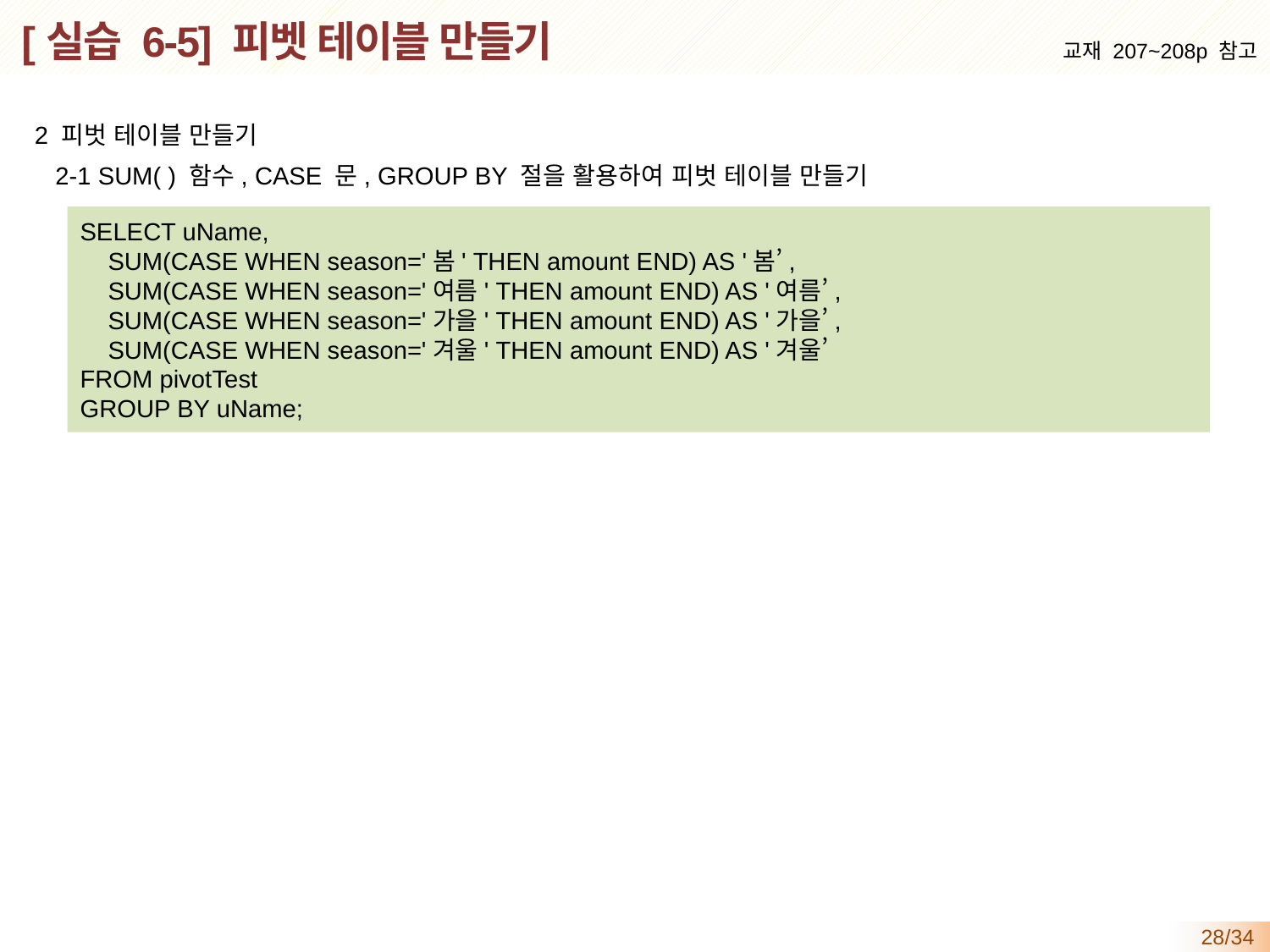

# [실습 6-5] 피벳 테이블 만들기
교재 207~208p 참고
2 피벗 테이블 만들기
   2-1 SUM( ) 함수, CASE 문, GROUP BY 절을 활용하여 피벗 테이블 만들기

SELECT uName,
    SUM(CASE WHEN season='봄' THEN amount END) AS '봄’,
    SUM(CASE WHEN season='여름' THEN amount END) AS '여름’,
    SUM(CASE WHEN season='가을' THEN amount END) AS '가을’,
    SUM(CASE WHEN season='겨울' THEN amount END) AS '겨울’
FROM pivotTest
GROUP BY uName;